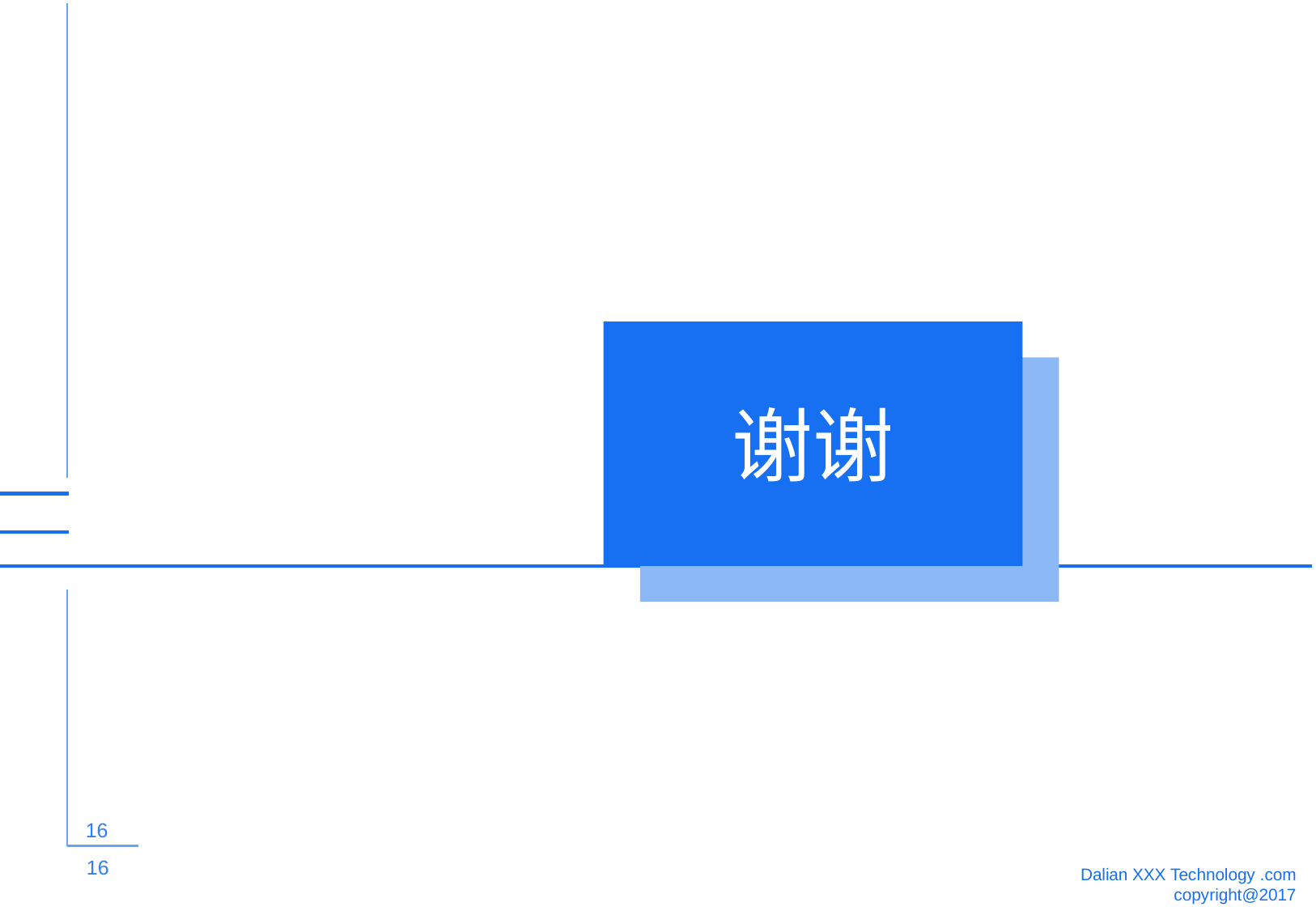

16
 16
谢谢

Dalian XXX Technology .com
copyright@2017